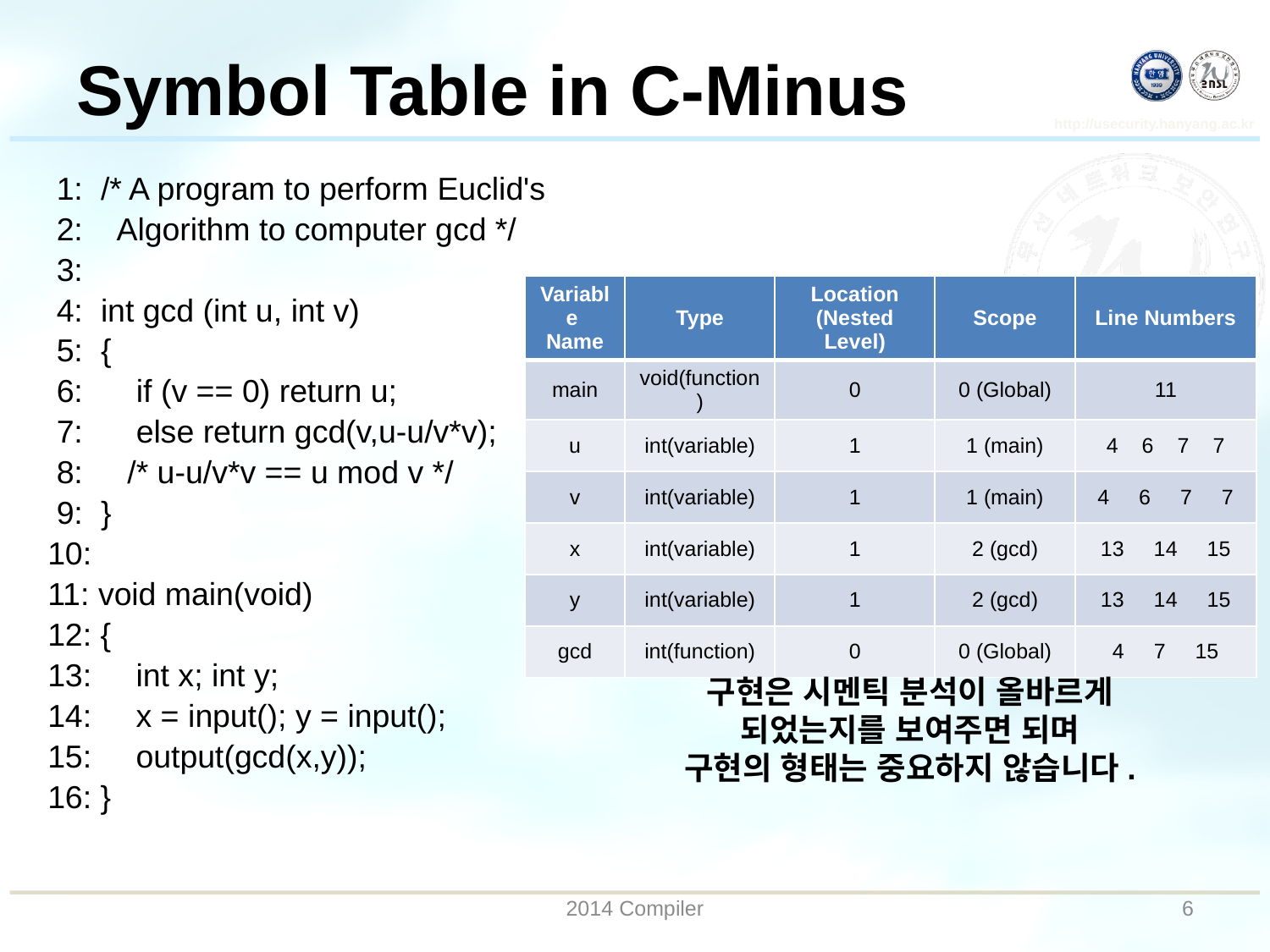

# Symbol Table in C-Minus
 1:  /* A program to perform Euclid's
 2:    Algorithm to computer gcd */
 3:
 4:  int gcd (int u, int v)
 5:  {
 6:      if (v == 0) return u;
 7:      else return gcd(v,u-u/v*v);
 8:     /* u-u/v*v == u mod v */
 9:  }
10:
11: void main(void)
12: {
13:     int x; int y;
14:     x = input(); y = input();
15:     output(gcd(x,y));
16: }

| Variable Name | Type | Location (Nested Level) | Scope | Line Numbers |
| --- | --- | --- | --- | --- |
| main | void(function) | 0 | 0 (Global) | 11 |
| u | int(variable) | 1 | 1 (main) | 4 6 7 7 |
| v | int(variable) | 1 | 1 (main) | 4 6 7 7 |
| x | int(variable) | 1 | 2 (gcd) | 13 14 15 |
| y | int(variable) | 1 | 2 (gcd) | 13 14 15 |
| gcd | int(function) | 0 | 0 (Global) | 4 7 15 |
구현은 시멘틱 분석이 올바르게 되었는지를 보여주면 되며
구현의 형태는 중요하지 않습니다.
2014 Compiler
6